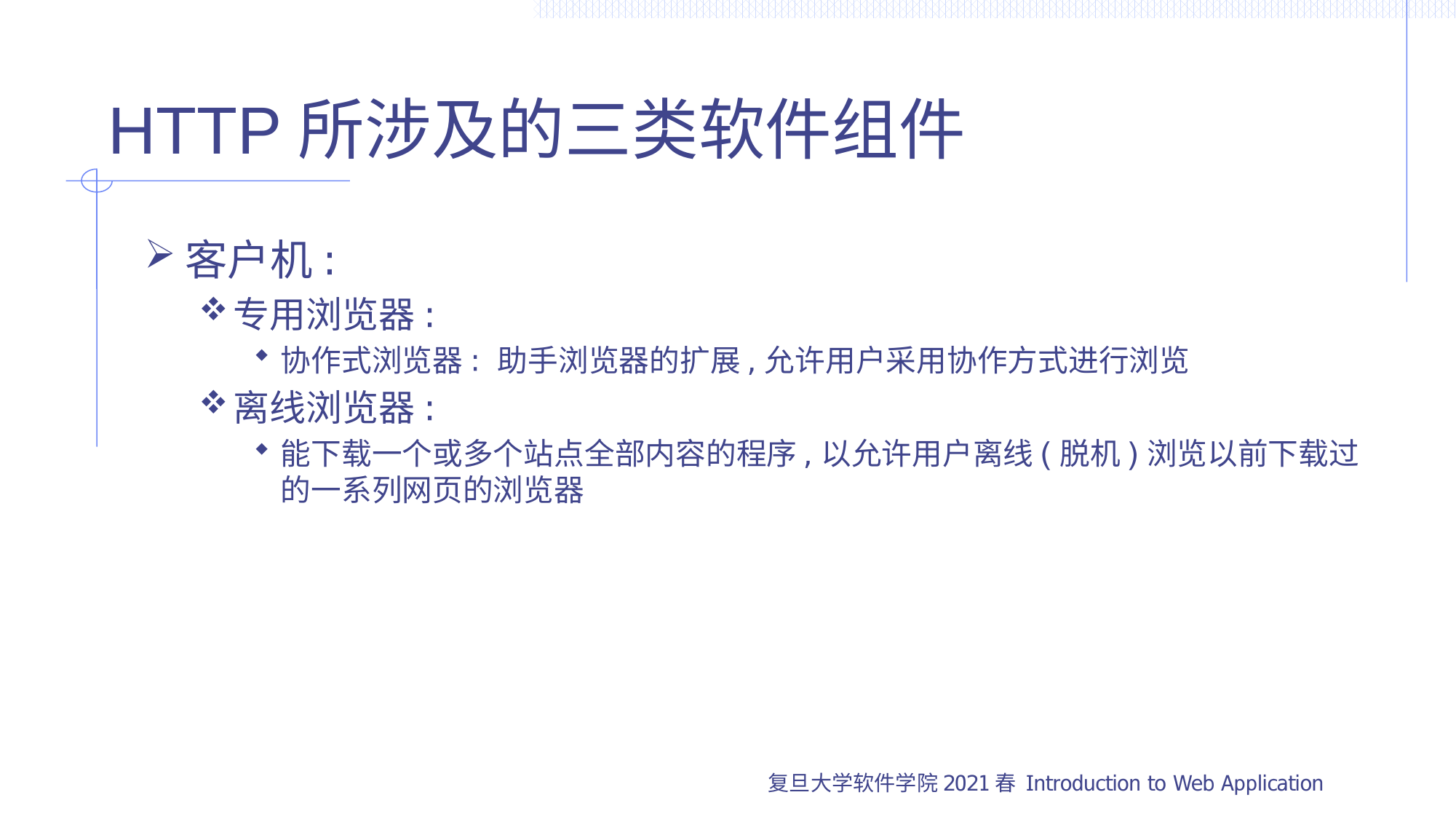

# HTTP所涉及的三类软件组件
客户机:
专用浏览器:
协作式浏览器: 助手浏览器的扩展,允许用户采用协作方式进行浏览
离线浏览器:
能下载一个或多个站点全部内容的程序,以允许用户离线(脱机)浏览以前下载过的一系列网页的浏览器